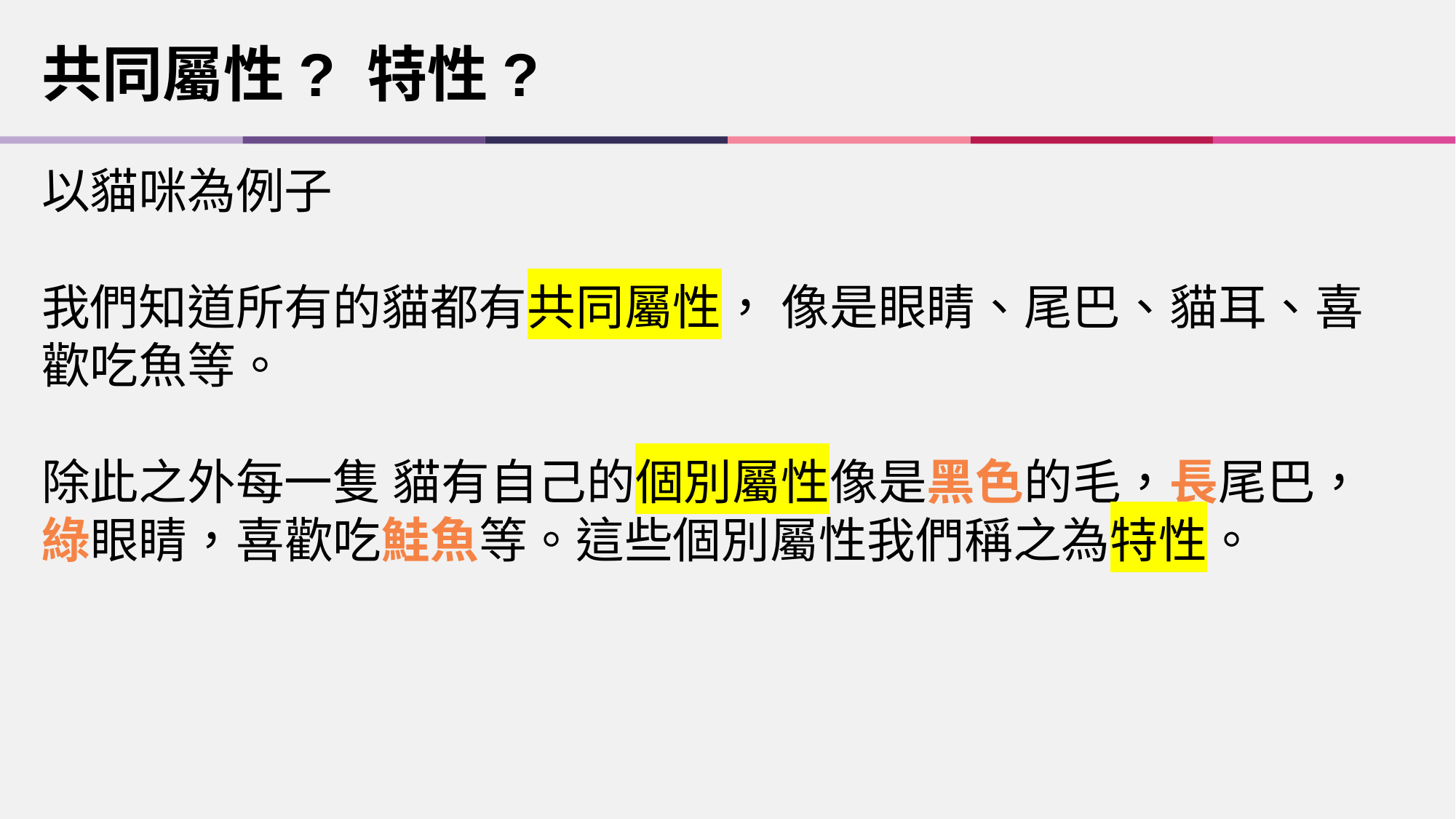

共同屬性? 特性?
以貓咪為例子

我們知道所有的貓都有共同屬性， 像是眼睛、尾巴、貓耳、喜歡吃魚等。

除此之外每一隻 貓有自己的個別屬性像是黑色的毛，長尾巴，綠眼睛，喜歡吃鮭魚等。這些個別屬性我們稱之為特性。